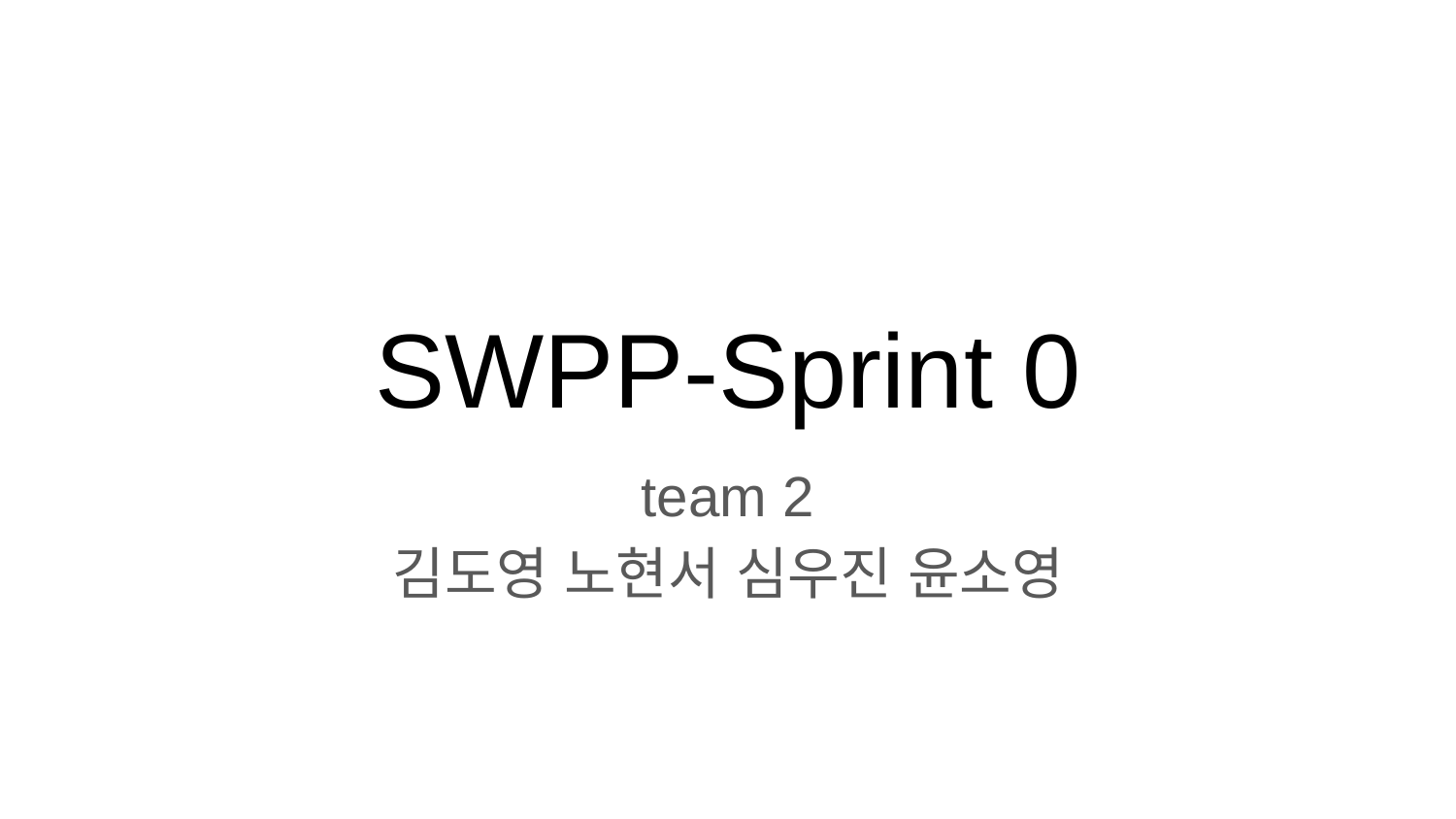

# SWPP-Sprint 0
team 2
김도영 노현서 심우진 윤소영